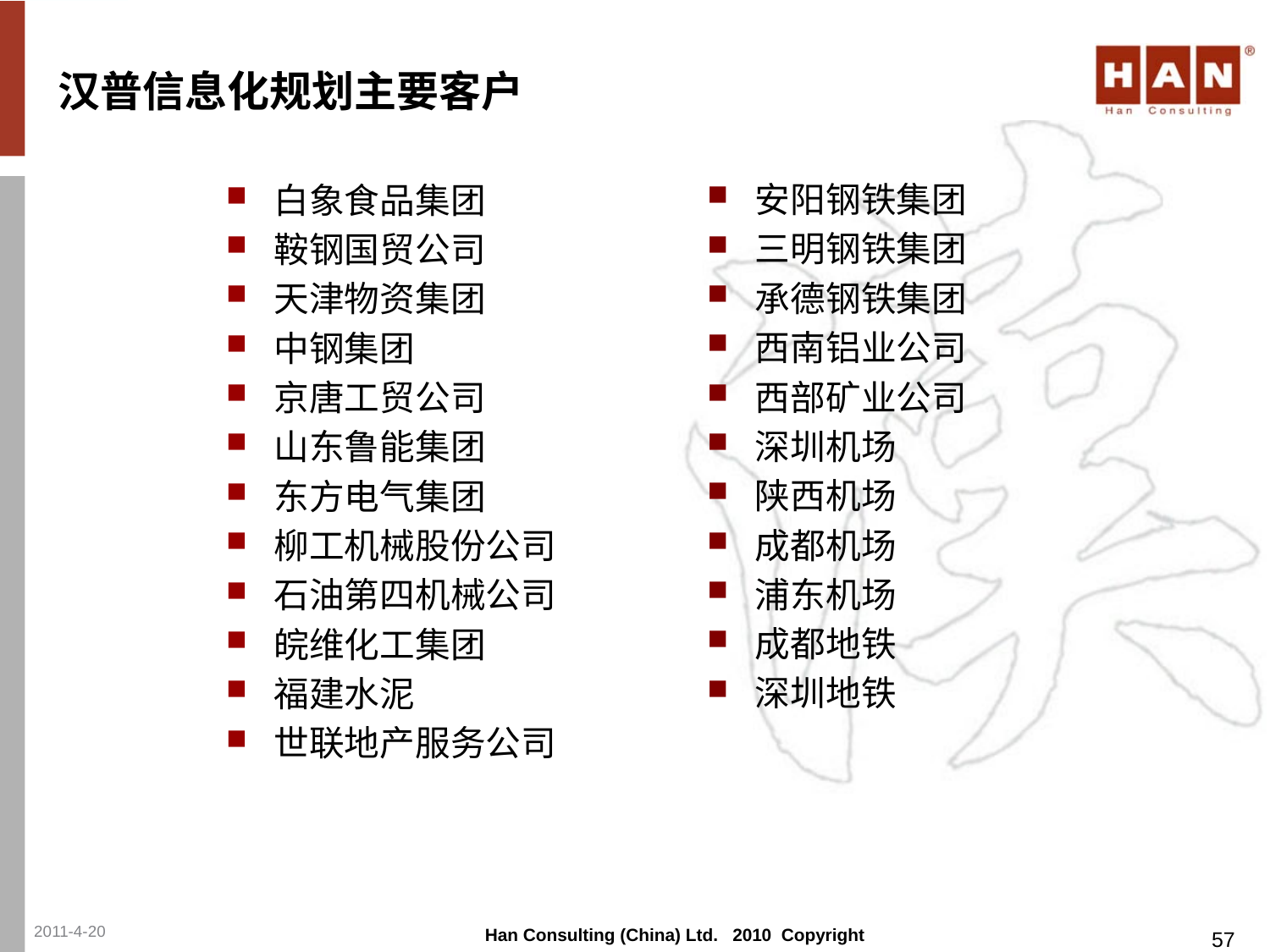

汉普信息化规划主要客户
安阳钢铁集团
三明钢铁集团
承德钢铁集团
西南铝业公司
西部矿业公司
深圳机场
陕西机场
成都机场
浦东机场
成都地铁
深圳地铁
白象食品集团
鞍钢国贸公司
天津物资集团
中钢集团
京唐工贸公司
山东鲁能集团
东方电气集团
柳工机械股份公司
石油第四机械公司
皖维化工集团
福建水泥
世联地产服务公司
57